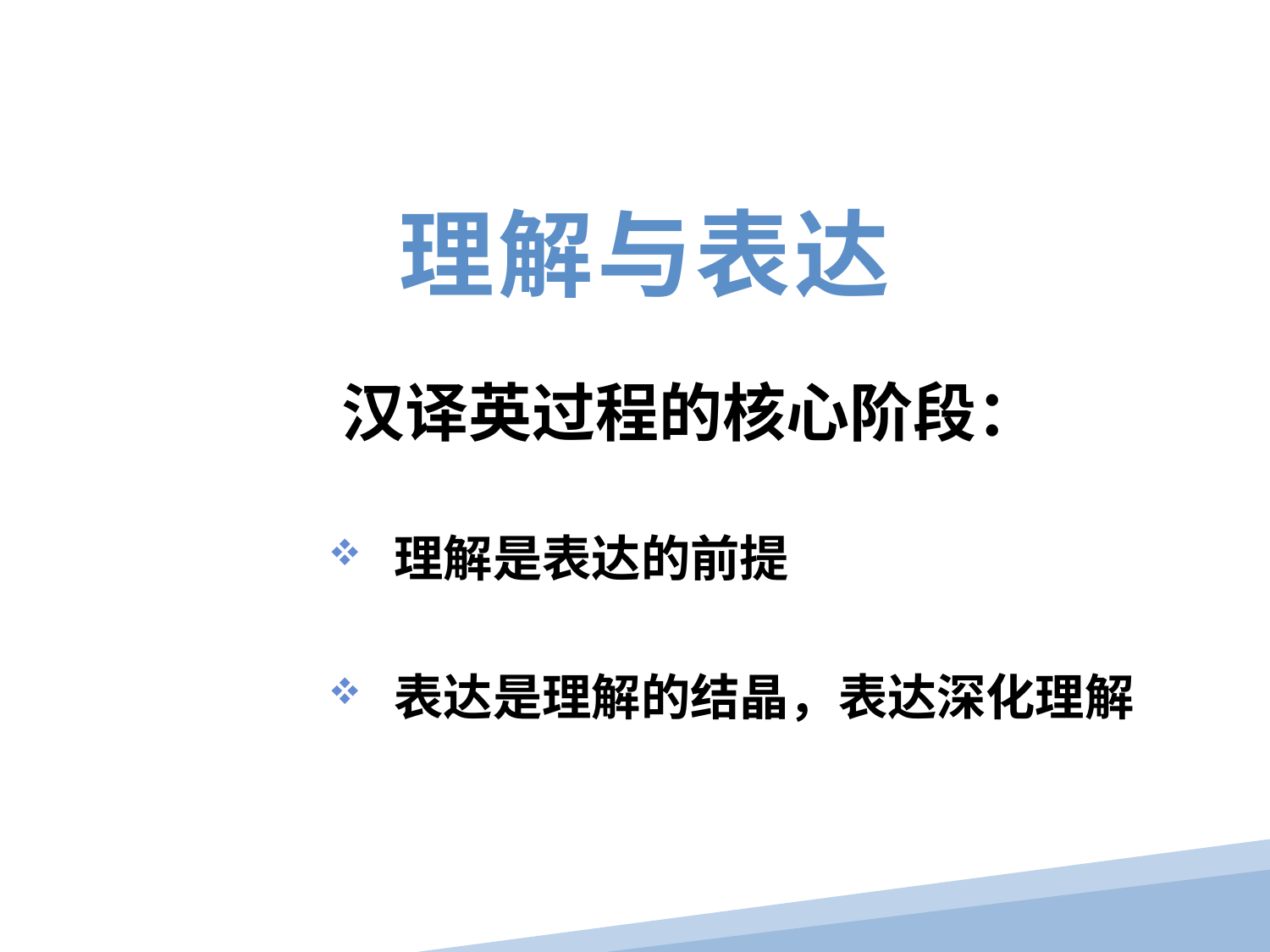

理解与表达
汉译英过程的核心阶段：

 理解是表达的前提

 表达是理解的结晶，表达深化理解